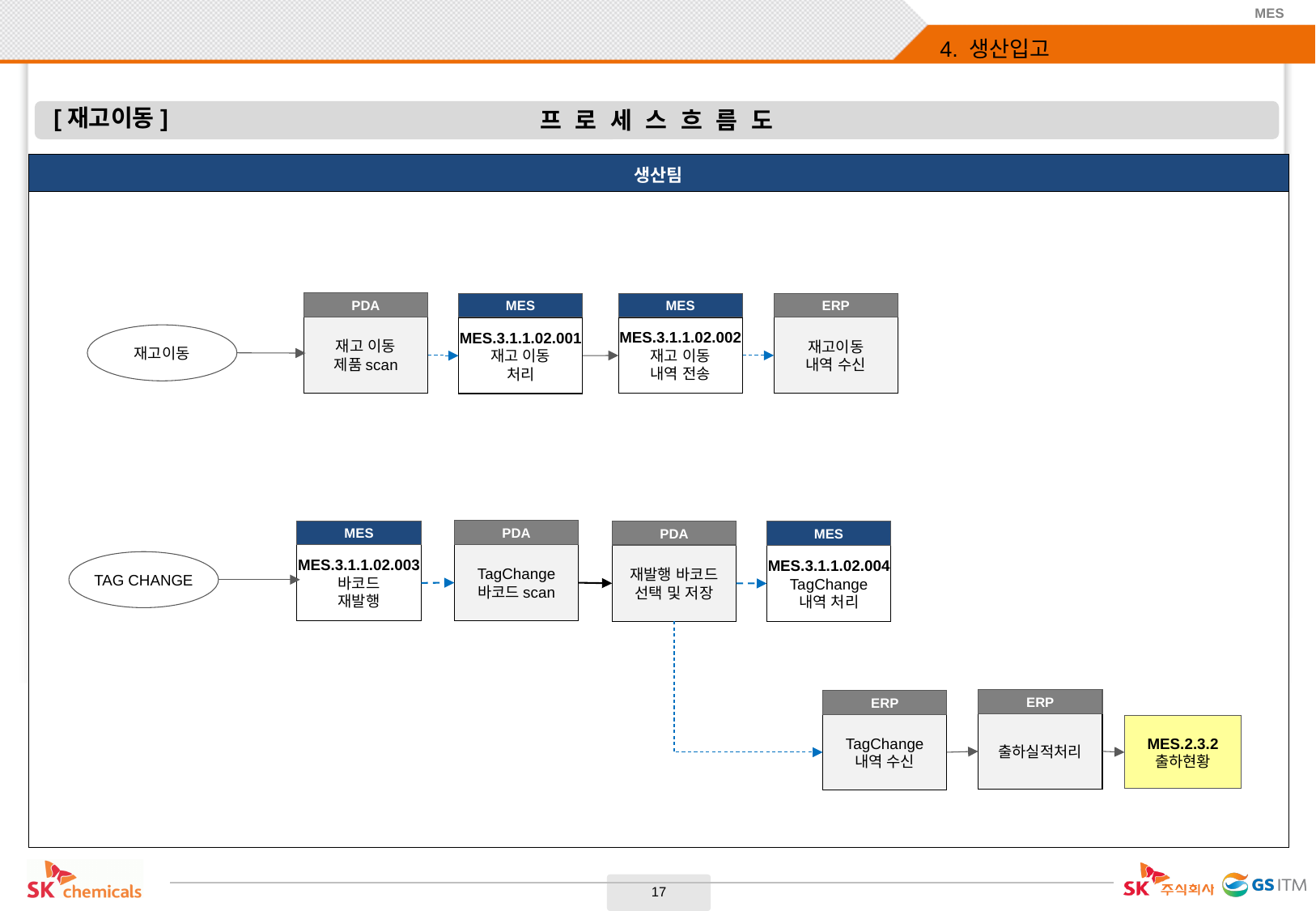

# 4. 생산입고
[재고이동]
| 생산팀 |
| --- |
|  |
PDA
ERP
MES
MES
재고 이동
제품scan
재고이동
내역 수신
MES.3.1.1.02.002 재고 이동
내역 전송
MES.3.1.1.02.001 재고 이동
처리
재고이동
PDA
MES
PDA
MES
TagChange
바코드scan
MES.3.1.1.02.003 바코드
재발행
재발행 바코드
선택 및 저장
MES.3.1.1.02.004TagChange
내역 처리
TAG CHANGE
ERP
ERP
출하실적처리
TagChange
내역 수신
MES.2.3.2 출하현황